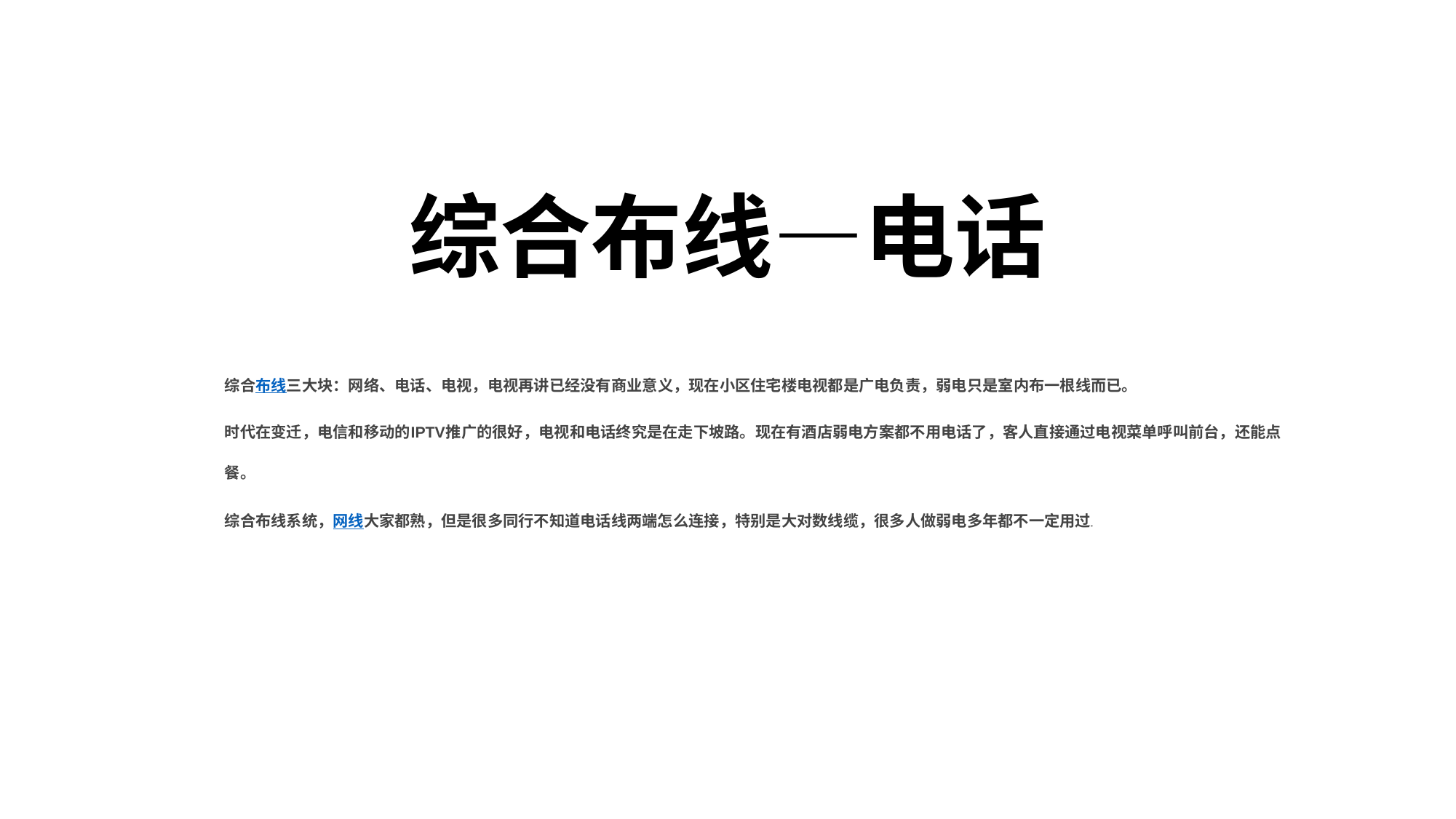

# 综合布线—电话
综合布线三大块：网络、电话、电视，电视再讲已经没有商业意义，现在小区住宅楼电视都是广电负责，弱电只是室内布一根线而已。
时代在变迁，电信和移动的IPTV推广的很好，电视和电话终究是在走下坡路。现在有酒店弱电方案都不用电话了，客人直接通过电视菜单呼叫前台，还能点餐。
综合布线系统，网线大家都熟，但是很多同行不知道电话线两端怎么连接，特别是大对数线缆，很多人做弱电多年都不一定用过。